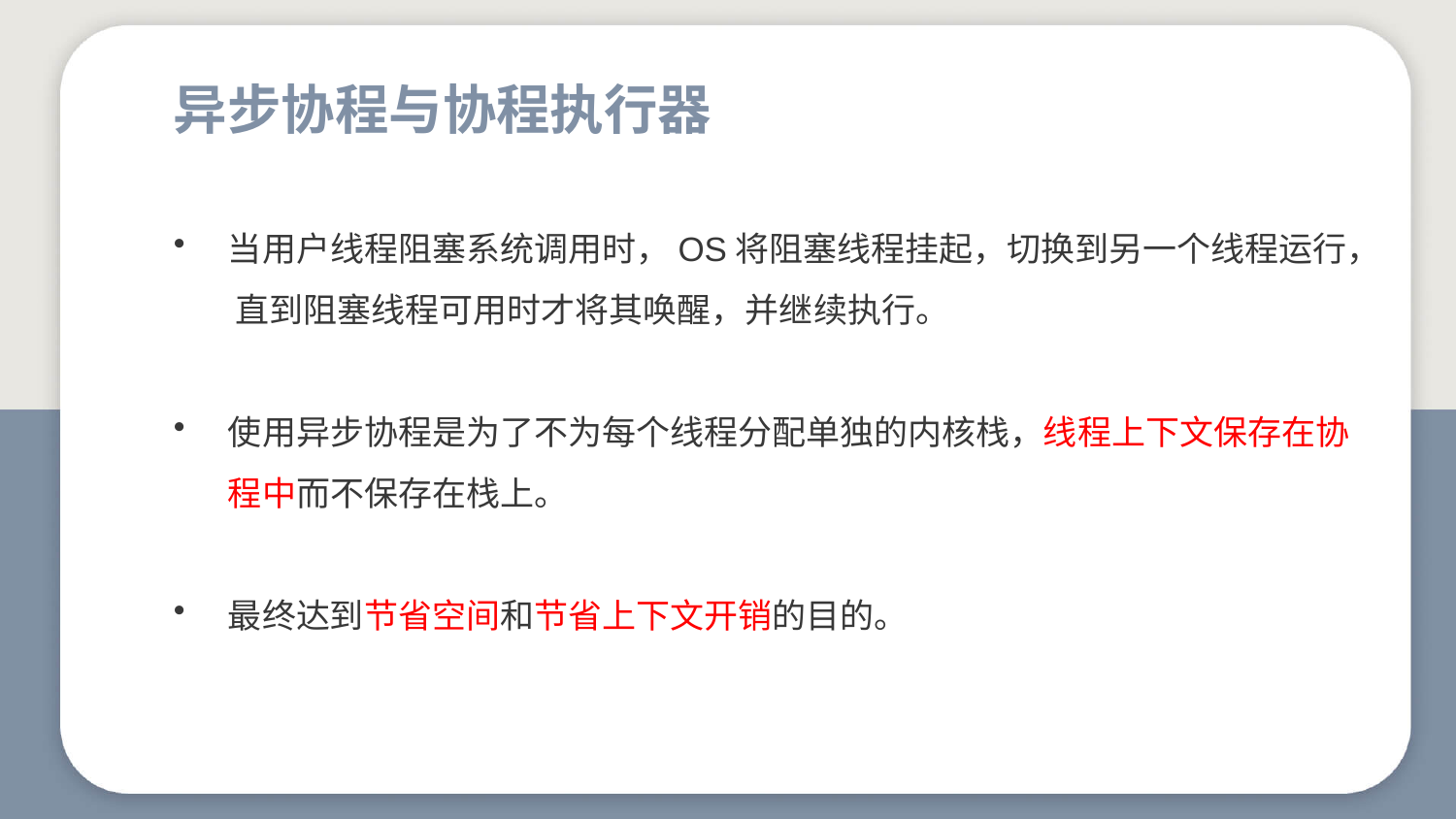

异步协程与协程执行器
当用户线程阻塞系统调用时，OS将阻塞线程挂起，切换到另一个线程运行， 直到阻塞线程可用时才将其唤醒，并继续执行。

使用异步协程是为了不为每个线程分配单独的内核栈，线程上下文保存在协程中而不保存在栈上。

最终达到节省空间和节省上下文开销的目的。